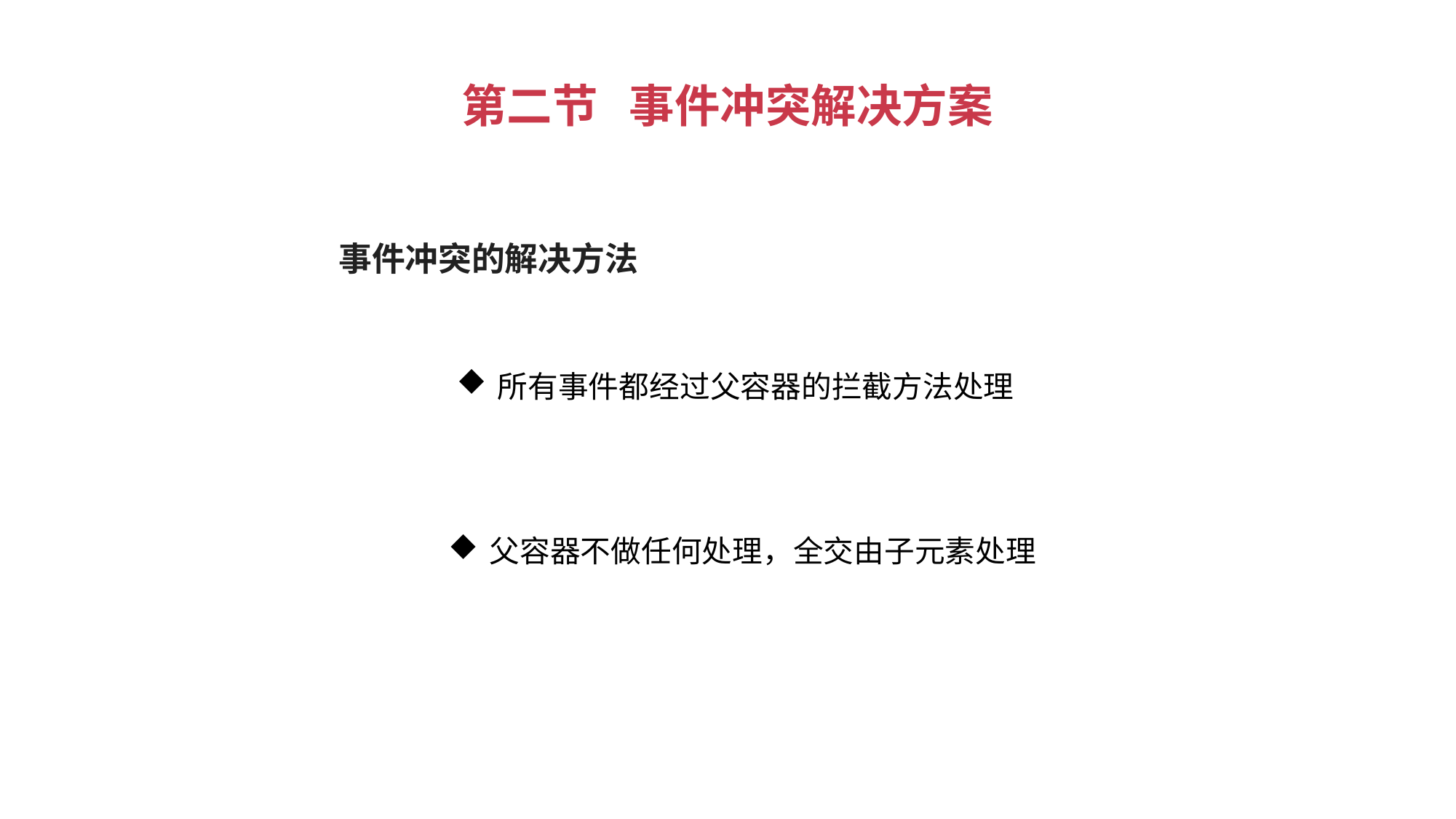

第二节   事件冲突解决方案
 事件冲突的解决方法
所有事件都经过父容器的拦截方法处理
父容器不做任何处理，全交由子元素处理